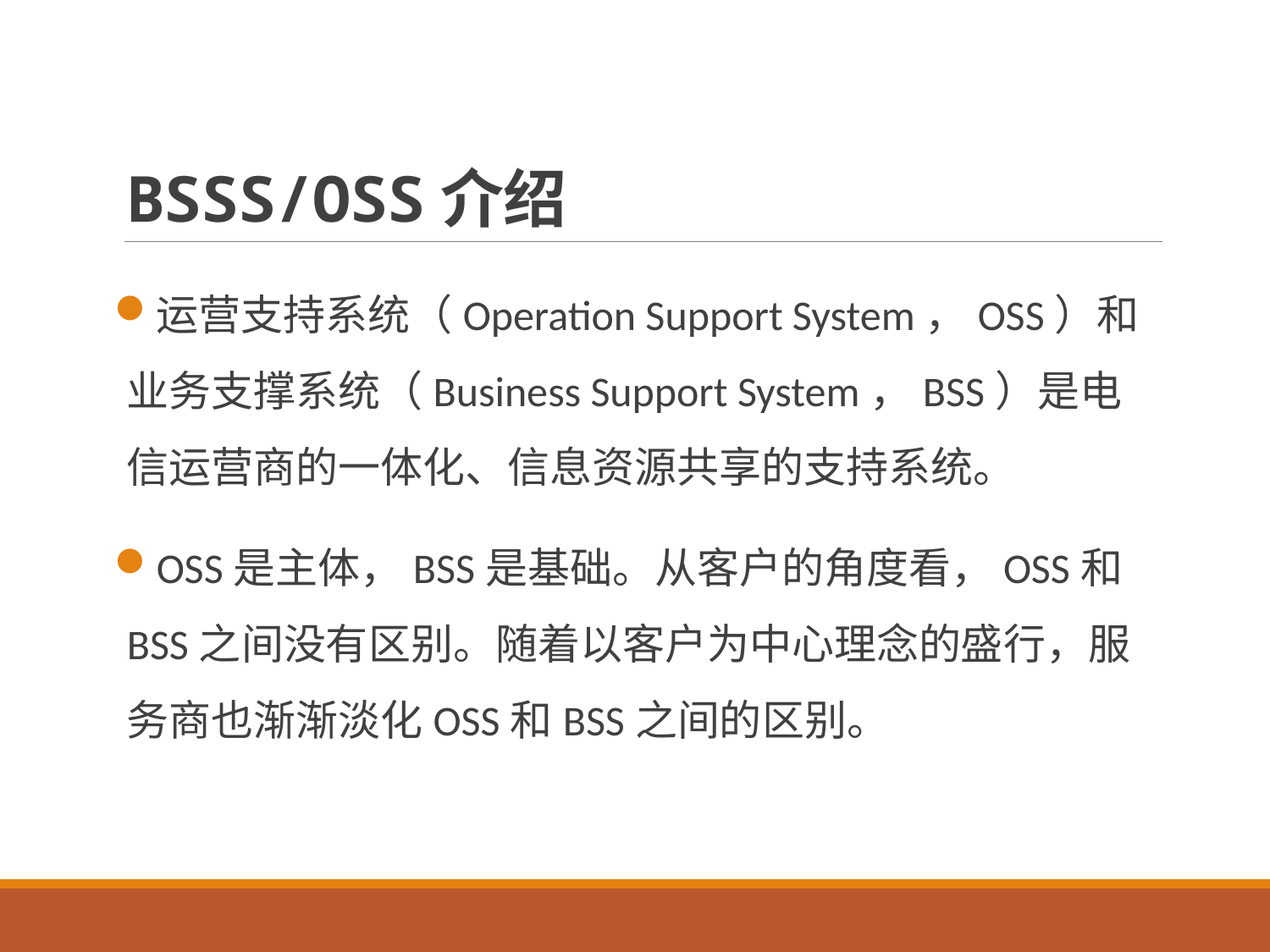

# BSSS/OSS介绍
运营支持系统（Operation Support System，OSS）和业务支撑系统（Business Support System，BSS）是电信运营商的一体化、信息资源共享的支持系统。
OSS是主体，BSS是基础。从客户的角度看，OSS和BSS之间没有区别。随着以客户为中心理念的盛行，服务商也渐渐淡化OSS和BSS之间的区别。